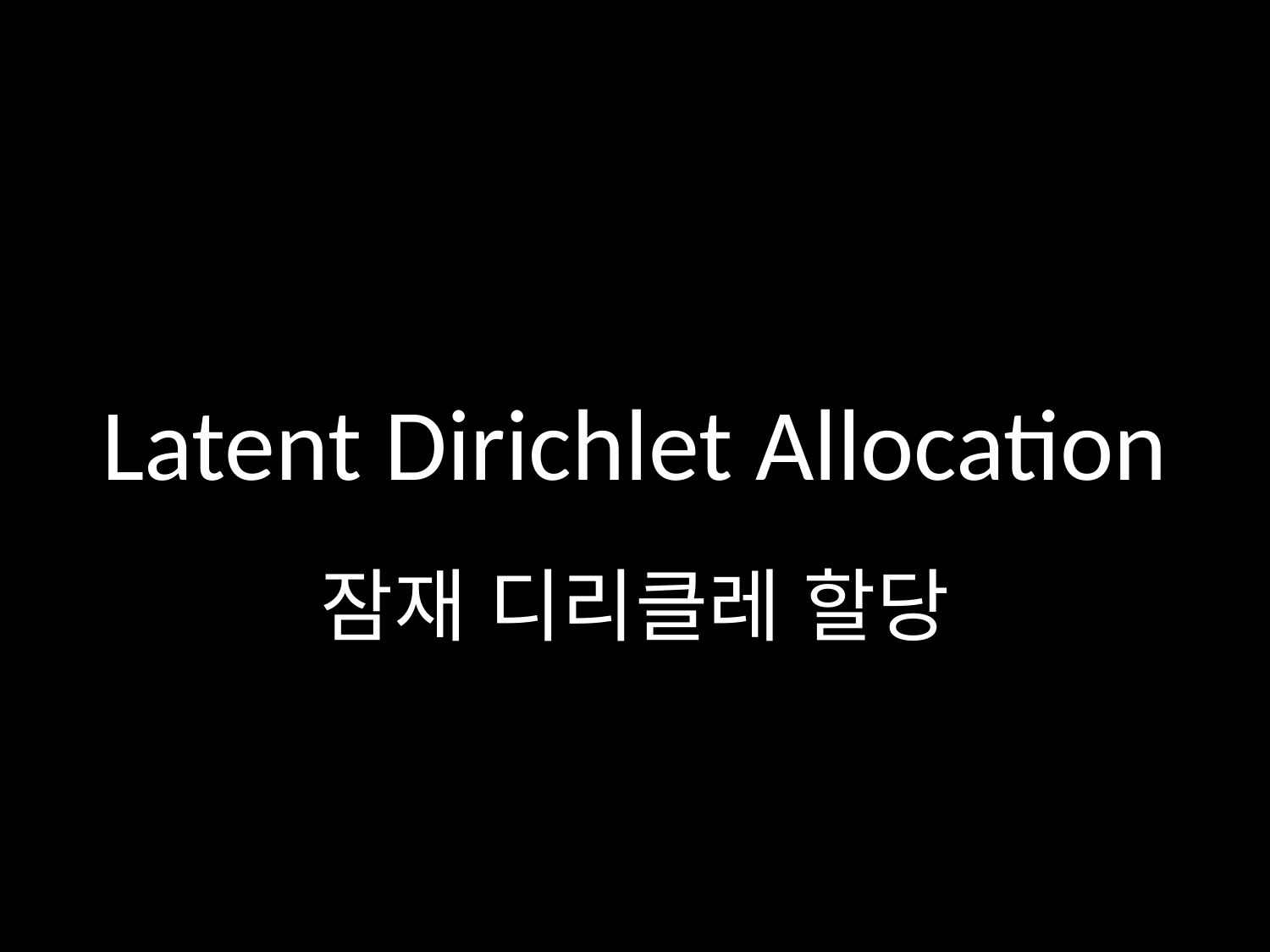

# Latent Dirichlet Allocation
잠재 디리클레 할당